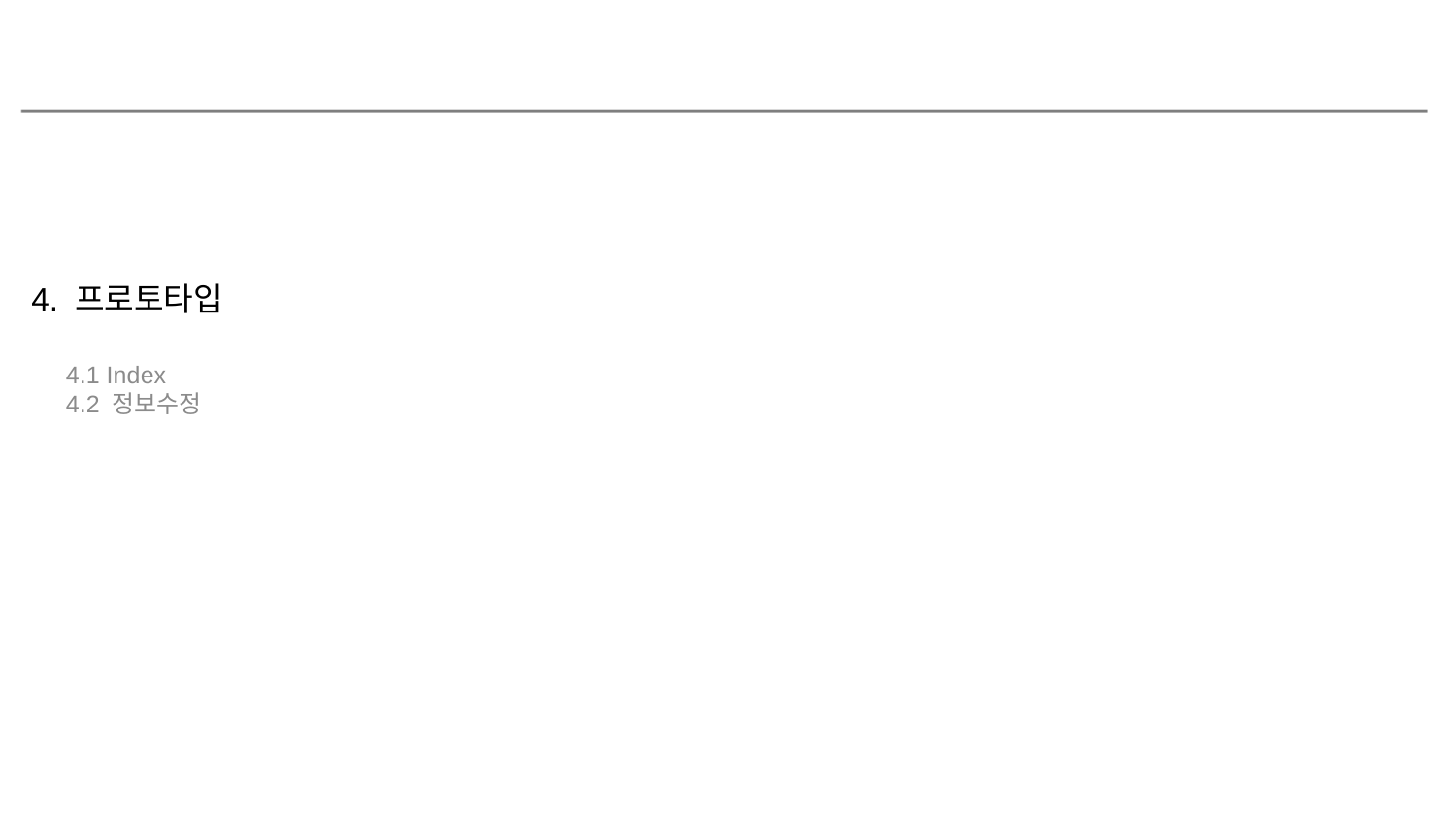

7
# 4. 프로토타입
4.1 Index
4.2 정보수정